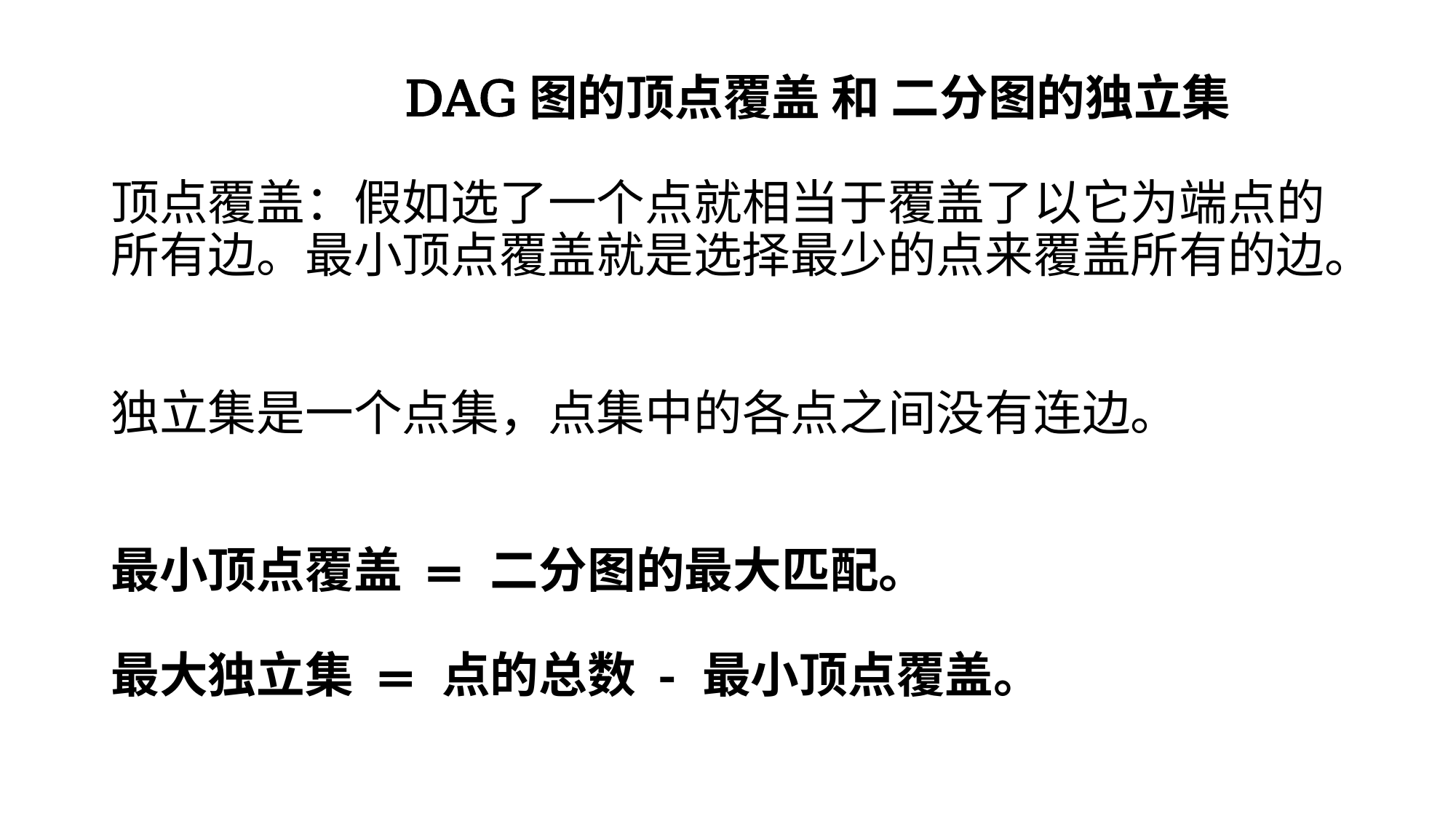

# DAG图的顶点覆盖 和 二分图的独立集 顶点覆盖：假如选了一个点就相当于覆盖了以它为端点的所有边。最小顶点覆盖就是选择最少的点来覆盖所有的边。 独立集是一个点集，点集中的各点之间没有连边。 最小顶点覆盖 = 二分图的最大匹配。 最大独立集 = 点的总数 - 最小顶点覆盖。